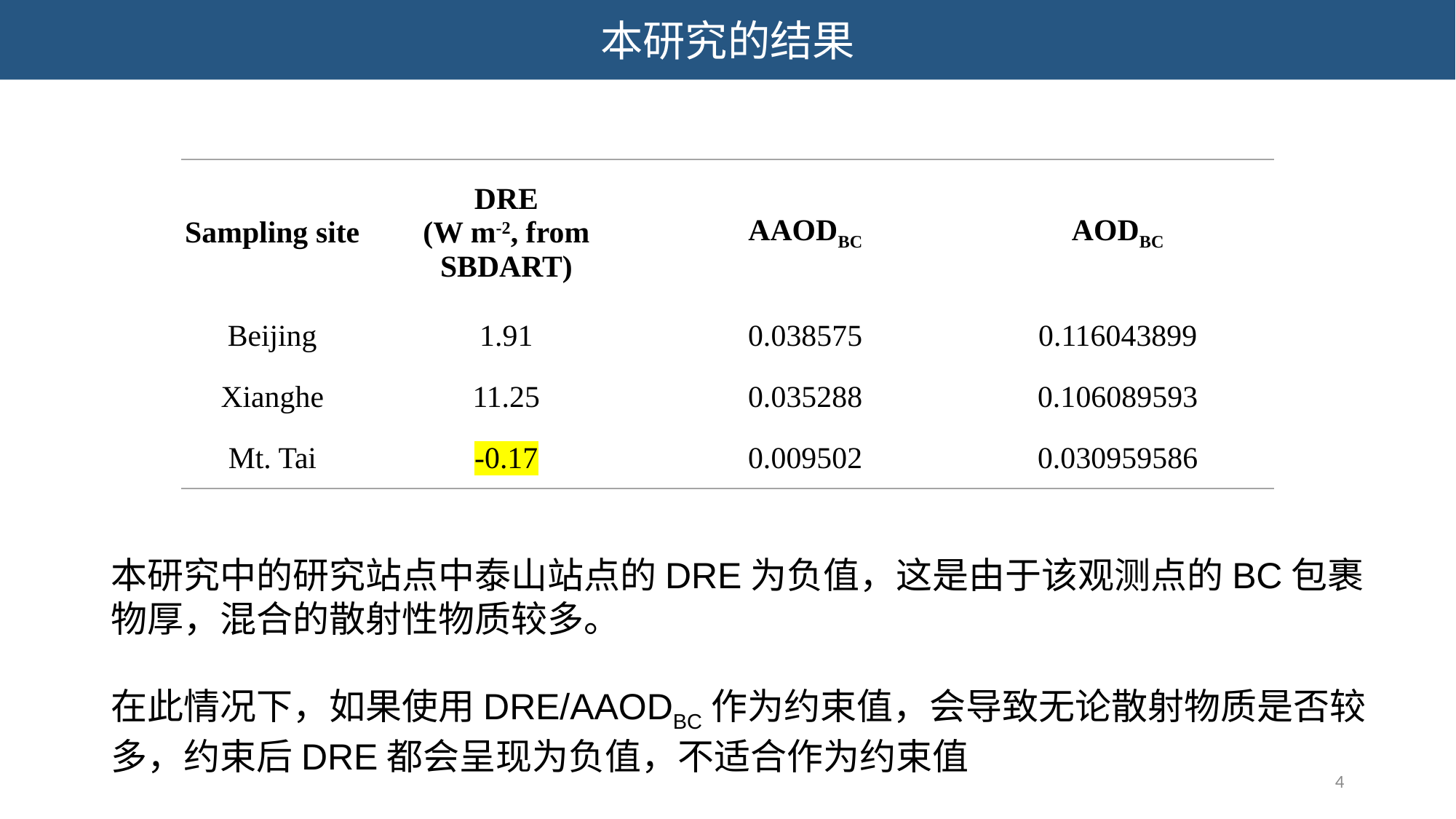

本研究的结果
| Sampling site | DRE (W m-2, from SBDART) | AAODBC | AODBC |
| --- | --- | --- | --- |
| Beijing | 1.91 | 0.038575 | 0.116043899 |
| Xianghe | 11.25 | 0.035288 | 0.106089593 |
| Mt. Tai | -0.17 | 0.009502 | 0.030959586 |
本研究中的研究站点中泰山站点的DRE为负值，这是由于该观测点的BC包裹物厚，混合的散射性物质较多。

在此情况下，如果使用DRE/AAODBC作为约束值，会导致无论散射物质是否较多，约束后DRE都会呈现为负值，不适合作为约束值
4